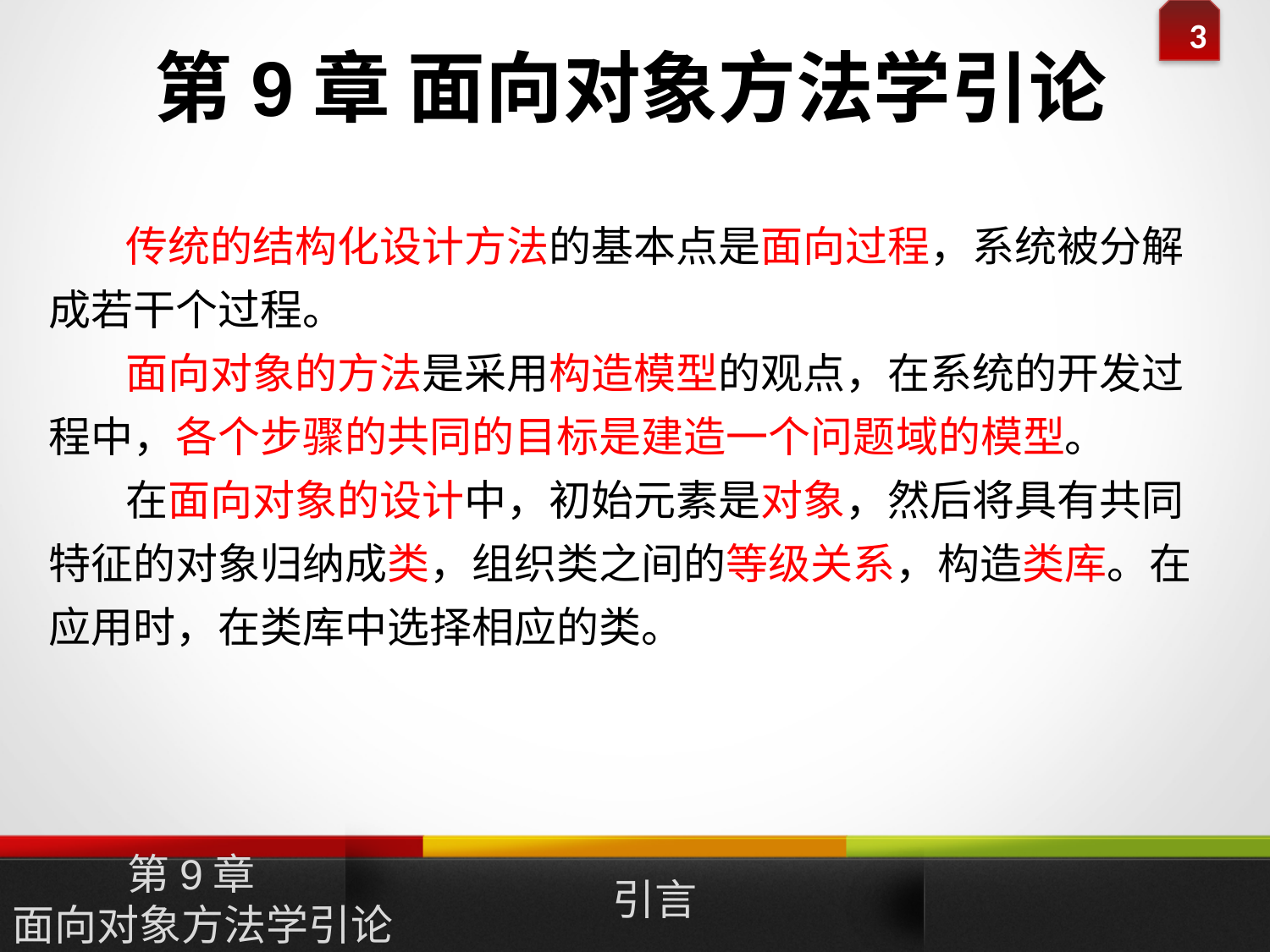

第9章 面向对象方法学引论
       传统的结构化设计方法的基本点是面向过程，系统被分解成若干个过程。
       面向对象的方法是采用构造模型的观点，在系统的开发过程中，各个步骤的共同的目标是建造一个问题域的模型。
       在面向对象的设计中，初始元素是对象，然后将具有共同特征的对象归纳成类，组织类之间的等级关系，构造类库。在应用时，在类库中选择相应的类。
引言